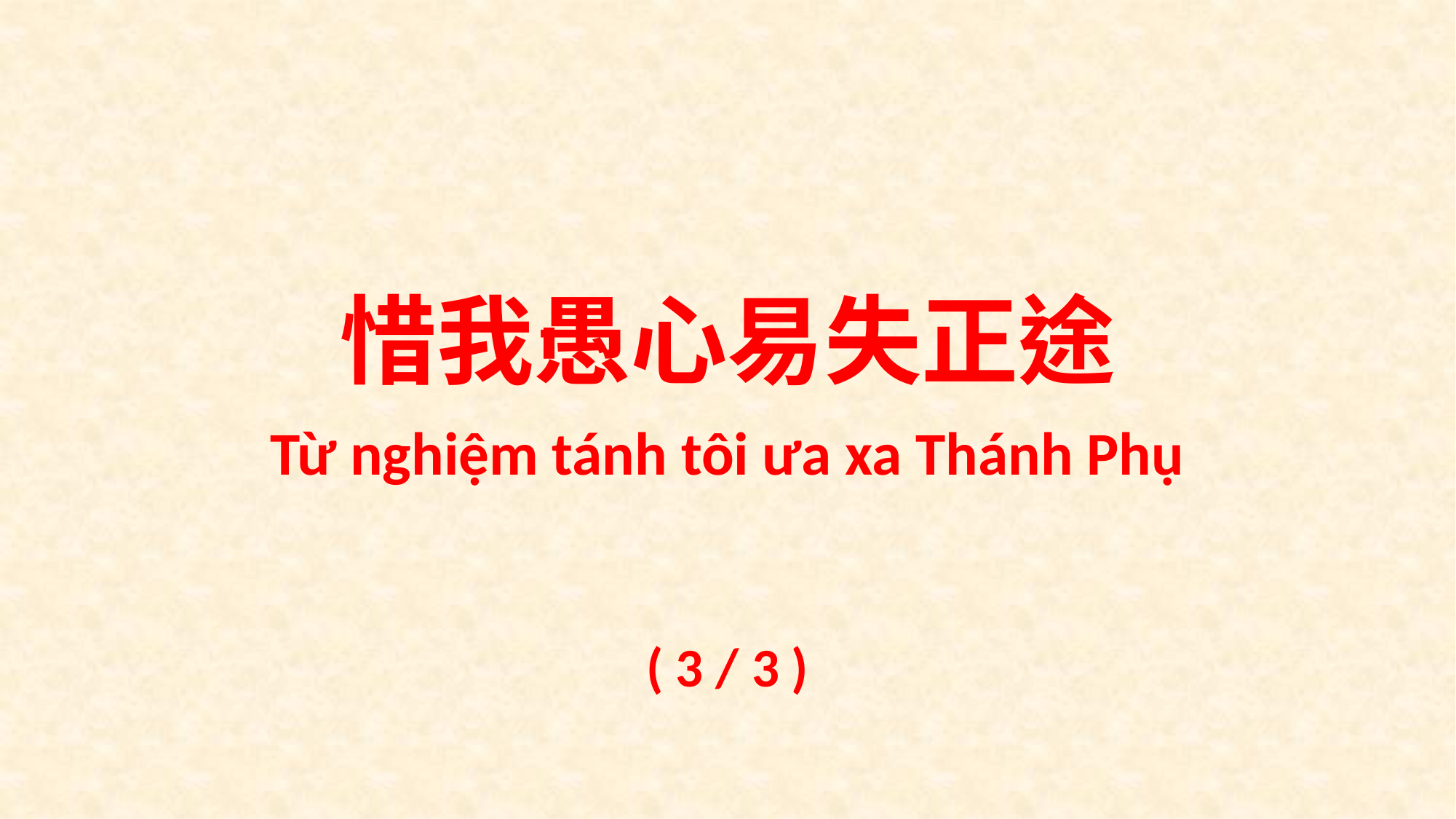

惜我愚心易失正途
Từ nghiệm tánh tôi ưa xa Thánh Phụ
( 3 / 3 )